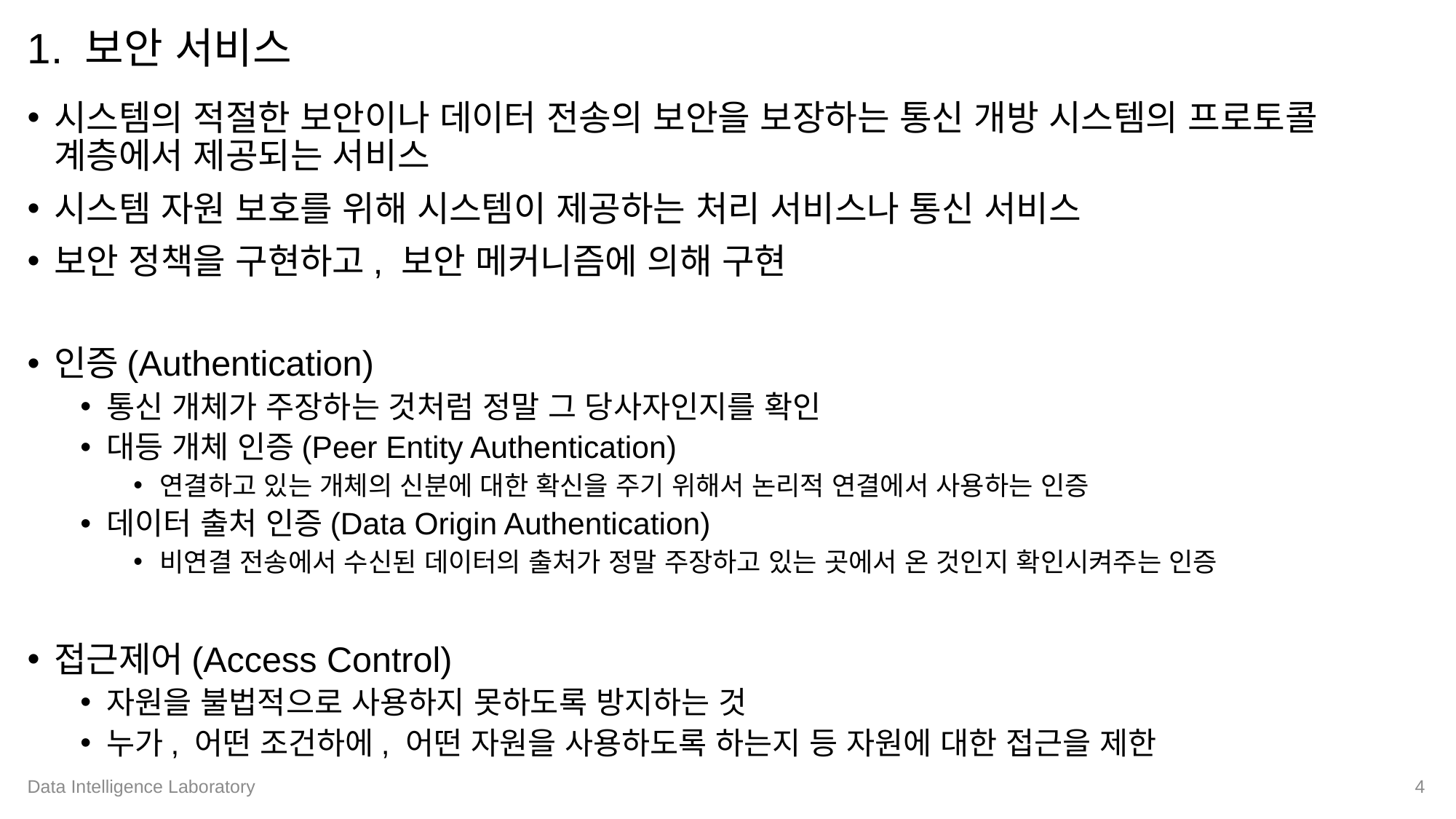

# 1. 보안 서비스
시스템의 적절한 보안이나 데이터 전송의 보안을 보장하는 통신 개방 시스템의 프로토콜 계층에서 제공되는 서비스
시스템 자원 보호를 위해 시스템이 제공하는 처리 서비스나 통신 서비스
보안 정책을 구현하고, 보안 메커니즘에 의해 구현

인증(Authentication)
통신 개체가 주장하는 것처럼 정말 그 당사자인지를 확인
대등 개체 인증(Peer Entity Authentication)
연결하고 있는 개체의 신분에 대한 확신을 주기 위해서 논리적 연결에서 사용하는 인증
데이터 출처 인증(Data Origin Authentication)
비연결 전송에서 수신된 데이터의 출처가 정말 주장하고 있는 곳에서 온 것인지 확인시켜주는 인증

접근제어(Access Control)
자원을 불법적으로 사용하지 못하도록 방지하는 것
누가, 어떤 조건하에, 어떤 자원을 사용하도록 하는지 등 자원에 대한 접근을 제한
Data Intelligence Laboratory
4